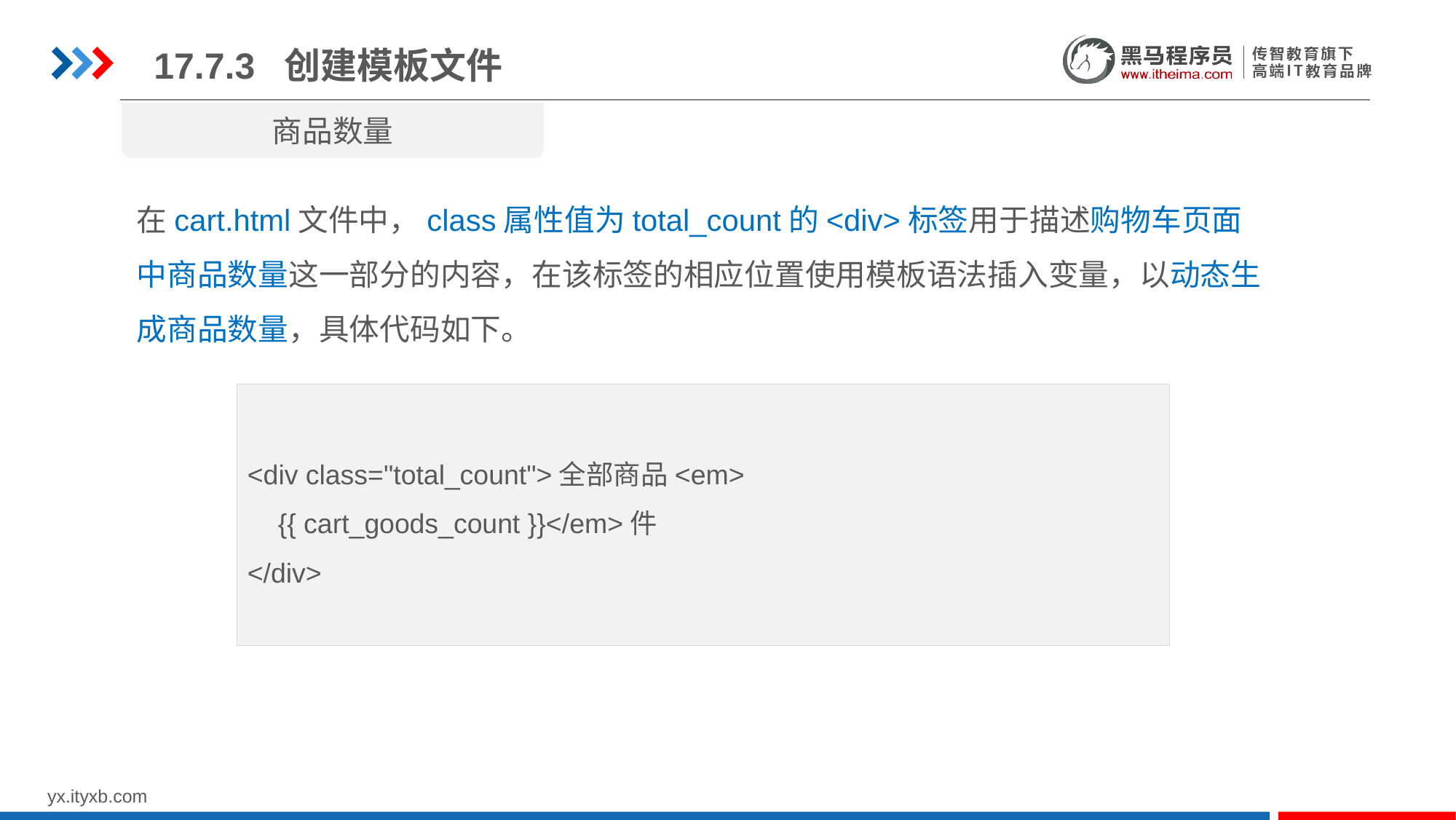

17.7.3  创建模板文件

商品数量
在cart.html文件中，class属性值为total_count的<div>标签用于描述购物车页面中商品数量这一部分的内容，在该标签的相应位置使用模板语法插入变量，以动态生成商品数量，具体代码如下。
<div class="total_count">全部商品<em>
    {{ cart_goods_count }}</em>件
</div>